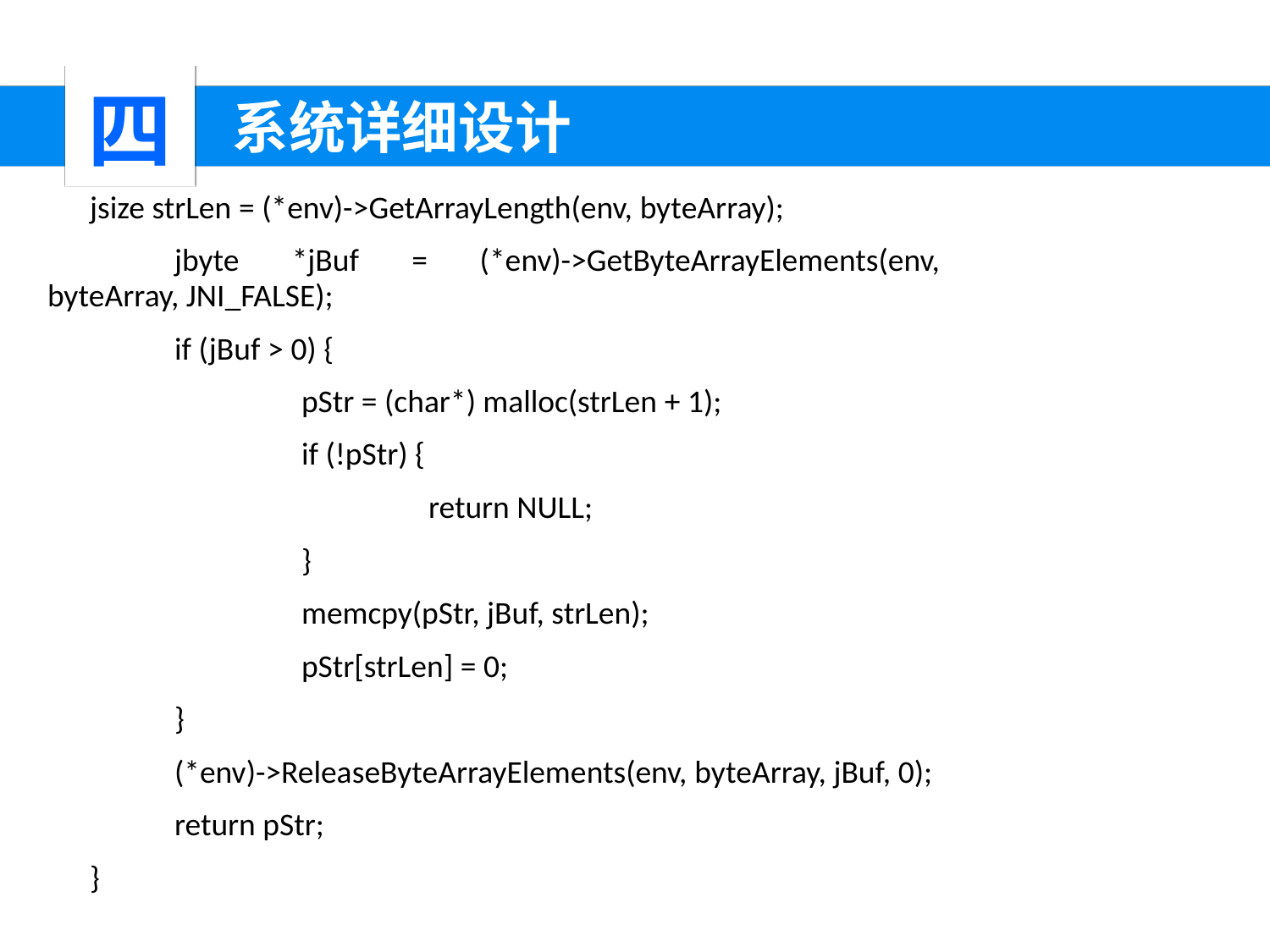

四
                系统详细设计
jsize strLen = (*env)->GetArrayLength(env, byteArray);
	jbyte *jBuf = (*env)->GetByteArrayElements(env, byteArray, JNI_FALSE);
	if (jBuf > 0) {
		pStr = (char*) malloc(strLen + 1);
		if (!pStr) {
			return NULL;
		}
		memcpy(pStr, jBuf, strLen);
		pStr[strLen] = 0;
	}
	(*env)->ReleaseByteArrayElements(env, byteArray, jBuf, 0);
	return pStr;
}